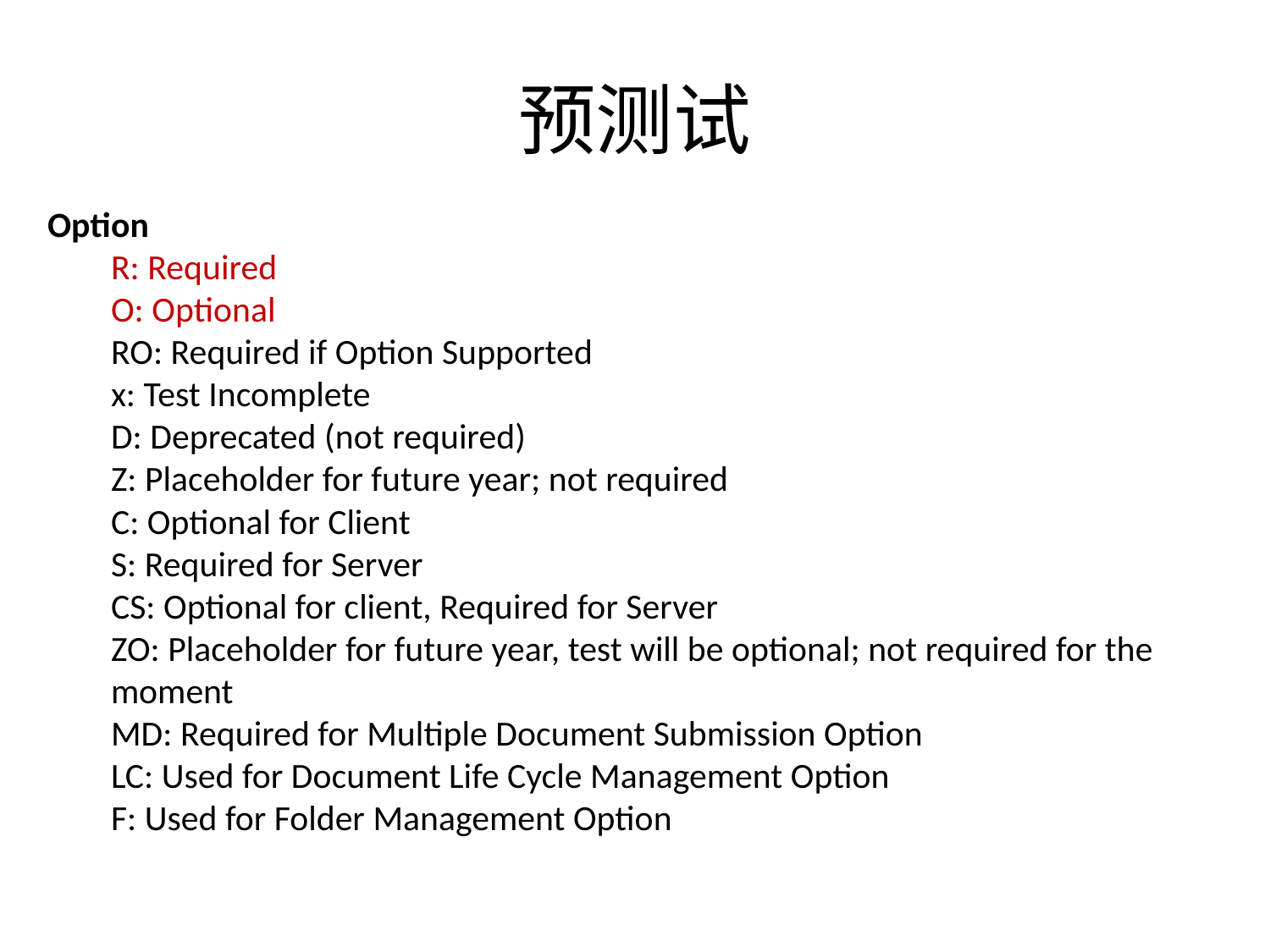

# 预测试
Option
R: Required
O: Optional
RO: Required if Option Supported
x: Test Incomplete
D: Deprecated (not required)
Z: Placeholder for future year; not required
C: Optional for Client
S: Required for Server
CS: Optional for client, Required for Server
ZO: Placeholder for future year, test will be optional; not required for the moment
MD: Required for Multiple Document Submission Option
LC: Used for Document Life Cycle Management Option
F: Used for Folder Management Option